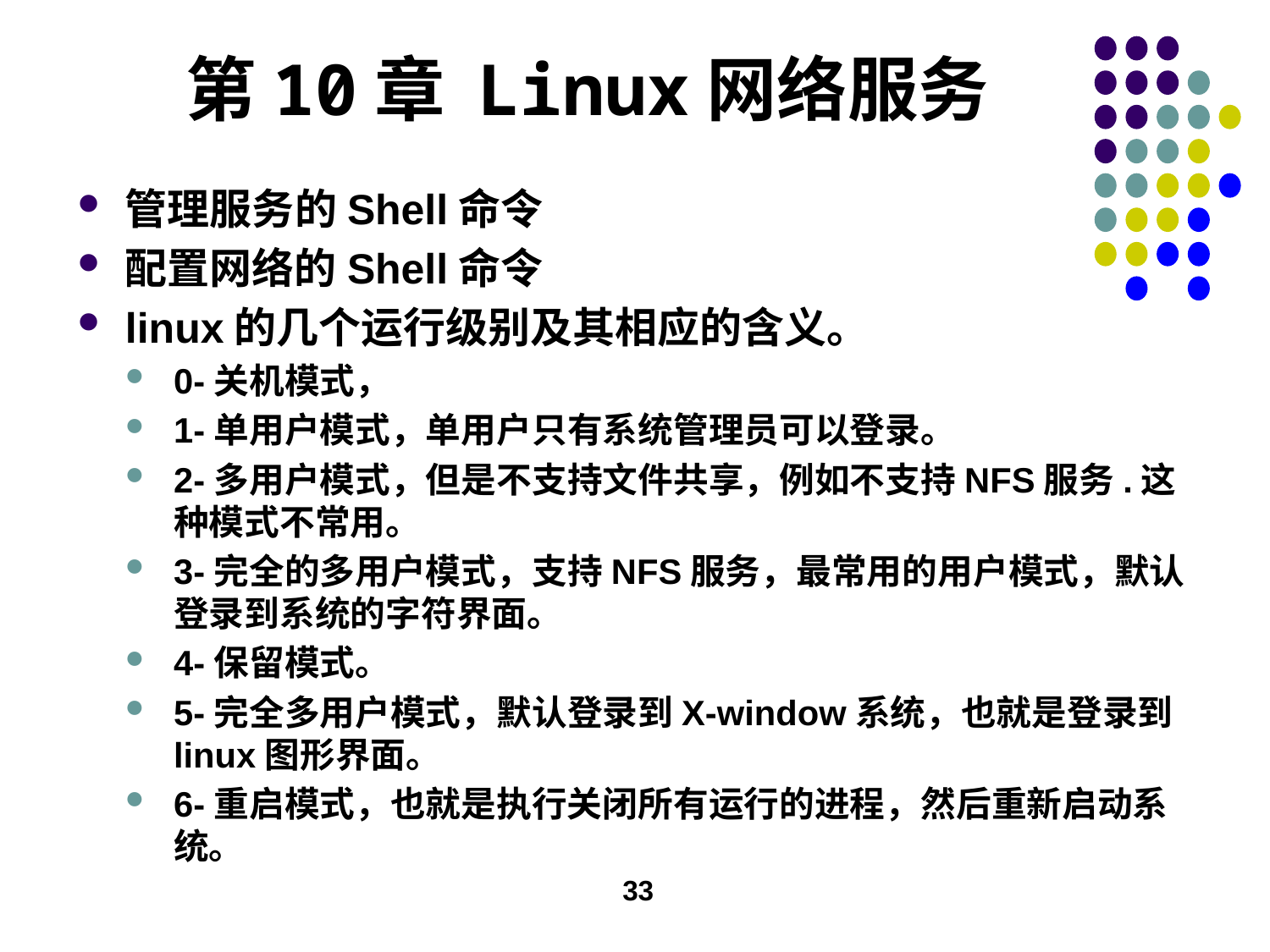

# 第10章 Linux网络服务
管理服务的Shell命令
配置网络的Shell命令
linux的几个运行级别及其相应的含义。
0-关机模式，
1-单用户模式，单用户只有系统管理员可以登录。
2-多用户模式，但是不支持文件共享，例如不支持NFS服务.这种模式不常用。
3-完全的多用户模式，支持NFS服务，最常用的用户模式，默认登录到系统的字符界面。
4-保留模式。
5-完全多用户模式，默认登录到X-window系统，也就是登录到linux图形界面。
6-重启模式，也就是执行关闭所有运行的进程，然后重新启动系统。

33